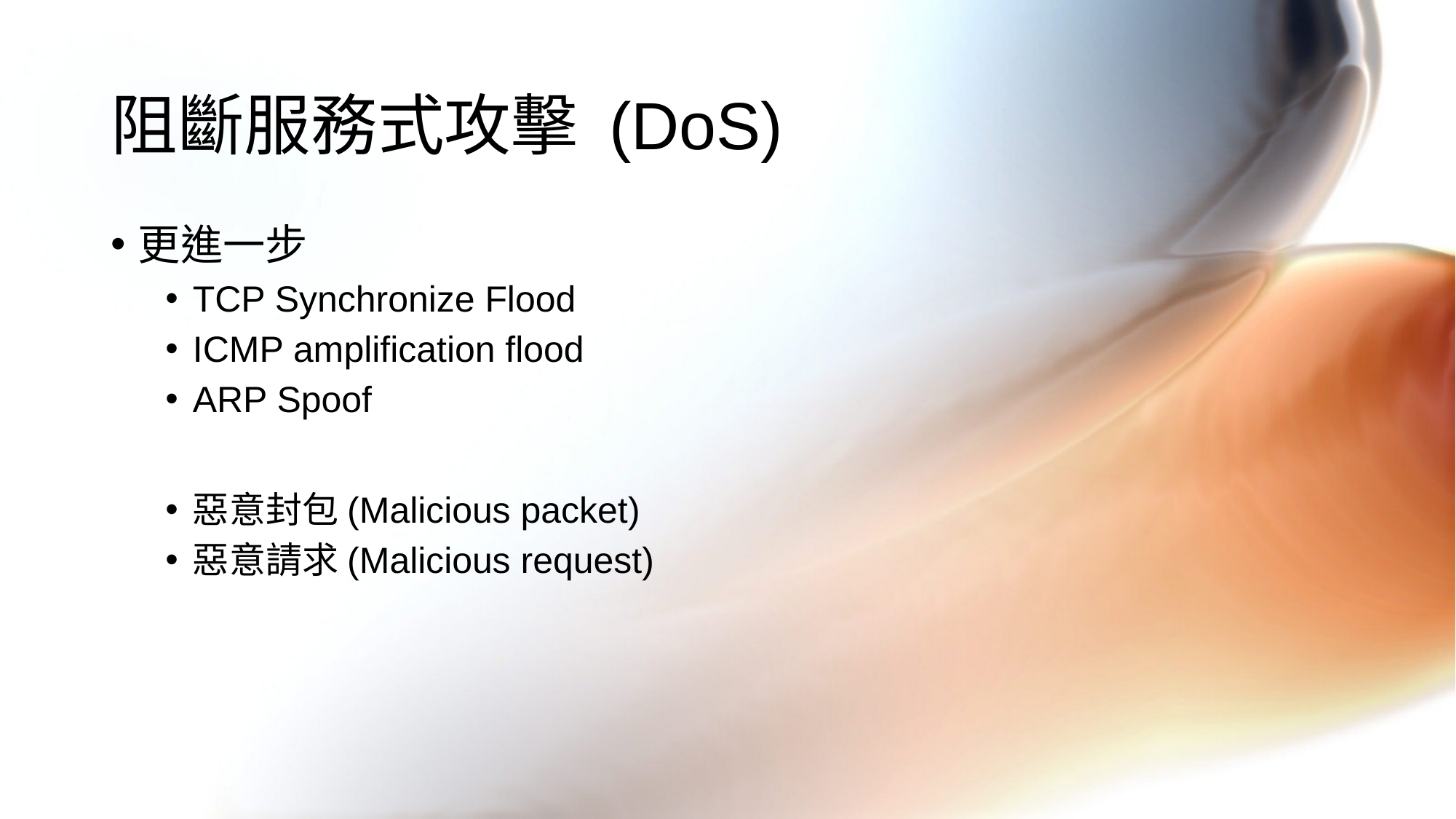

# 阻斷服務式攻擊 (DoS)
更進一步
TCP Synchronize Flood
ICMP amplification flood
ARP Spoof

惡意封包(Malicious packet)
惡意請求(Malicious request)